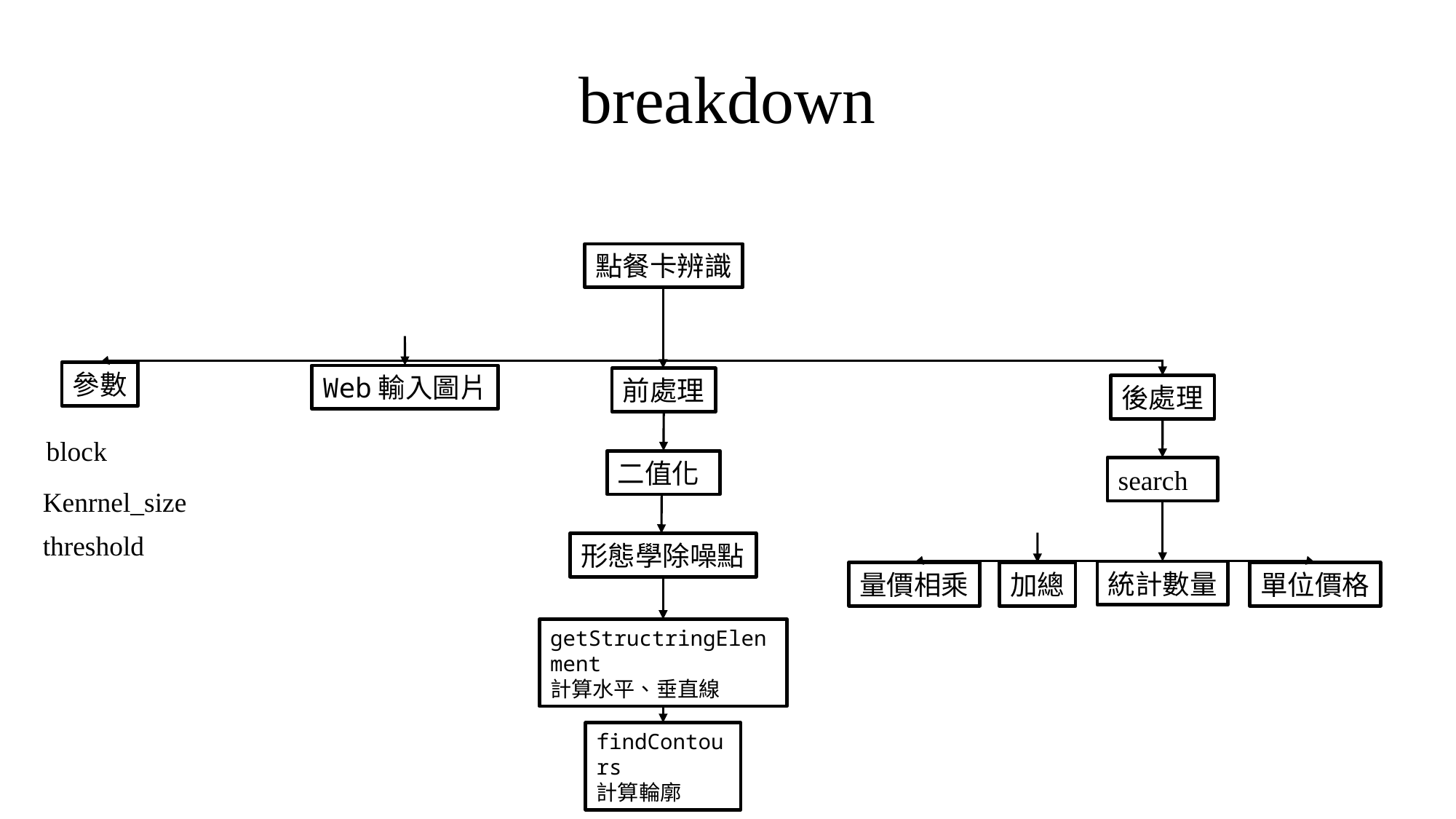

# breakdown
點餐卡辨識
參數
Web輸入圖片
前處理
後處理
block
二值化
search
Kenrnel_size
threshold
形態學除噪點
統計數量
量價相乘
加總
單位價格
getStructringElenment
計算水平、垂直線
findContours
計算輪廓